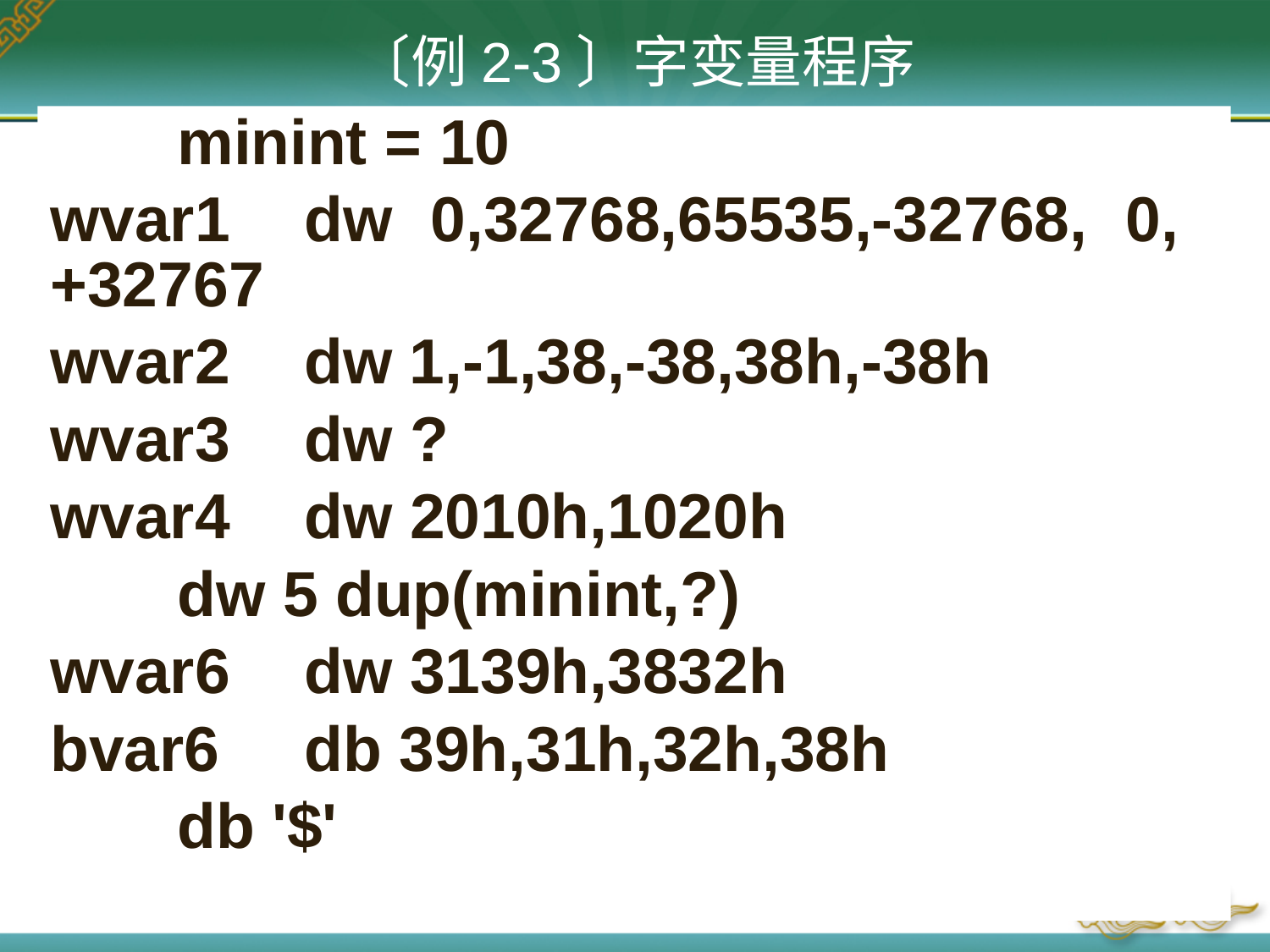

# 〔例2-3〕字变量程序
	minint = 10
wvar1	dw 0,32768,65535,-32768, 0,  +32767
wvar2	dw 1,-1,38,-38,38h,-38h
wvar3	dw ?
wvar4	dw 2010h,1020h
	dw 5 dup(minint,?)
wvar6	dw 3139h,3832h
bvar6	db 39h,31h,32h,38h
	db '$'